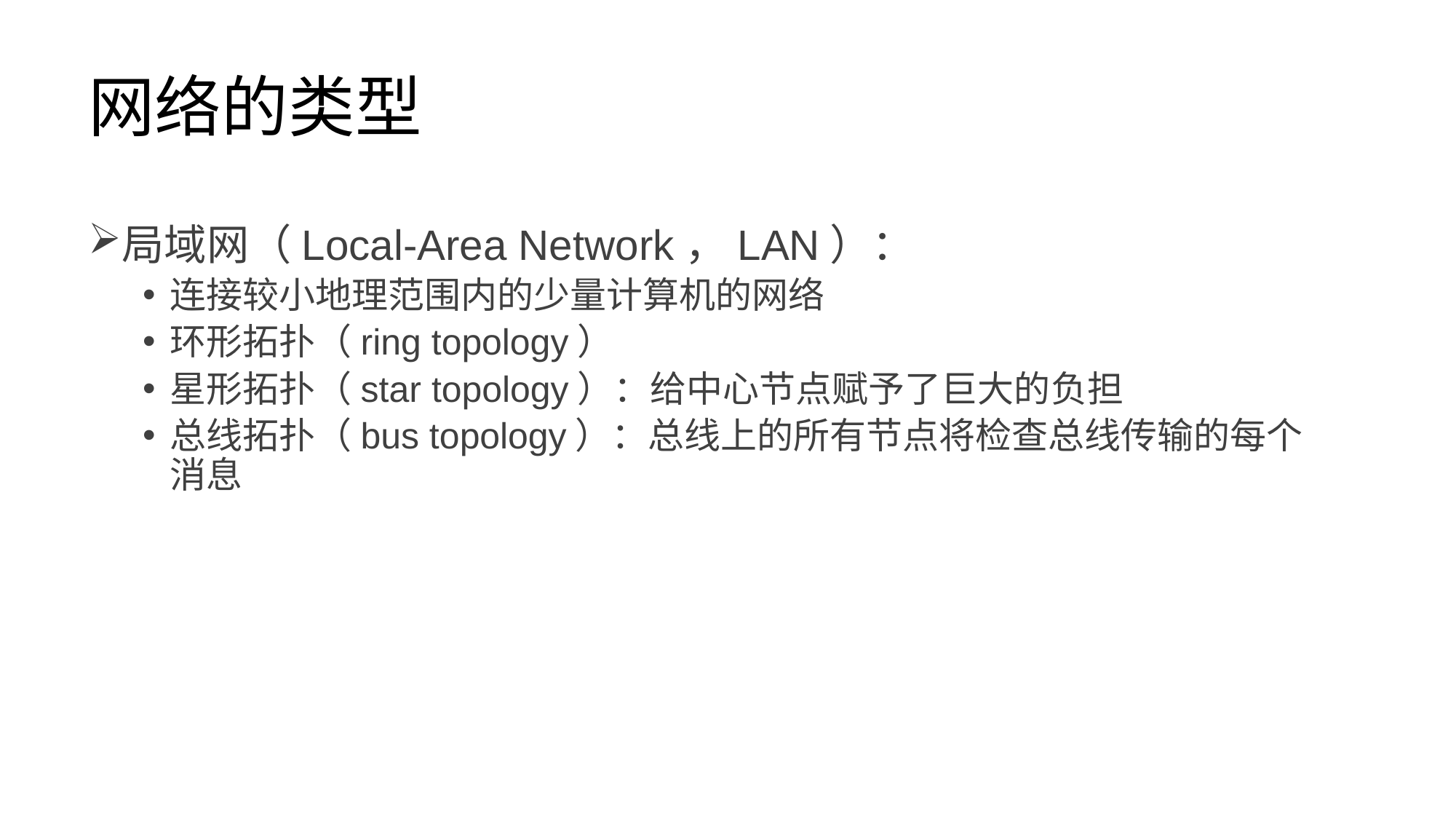

# 网络的类型
局域网（Local-Area Network，LAN）：
连接较小地理范围内的少量计算机的网络
环形拓扑（ring topology）
星形拓扑（star topology）：给中心节点赋予了巨大的负担
总线拓扑（bus topology）：总线上的所有节点将检查总线传输的每个消息